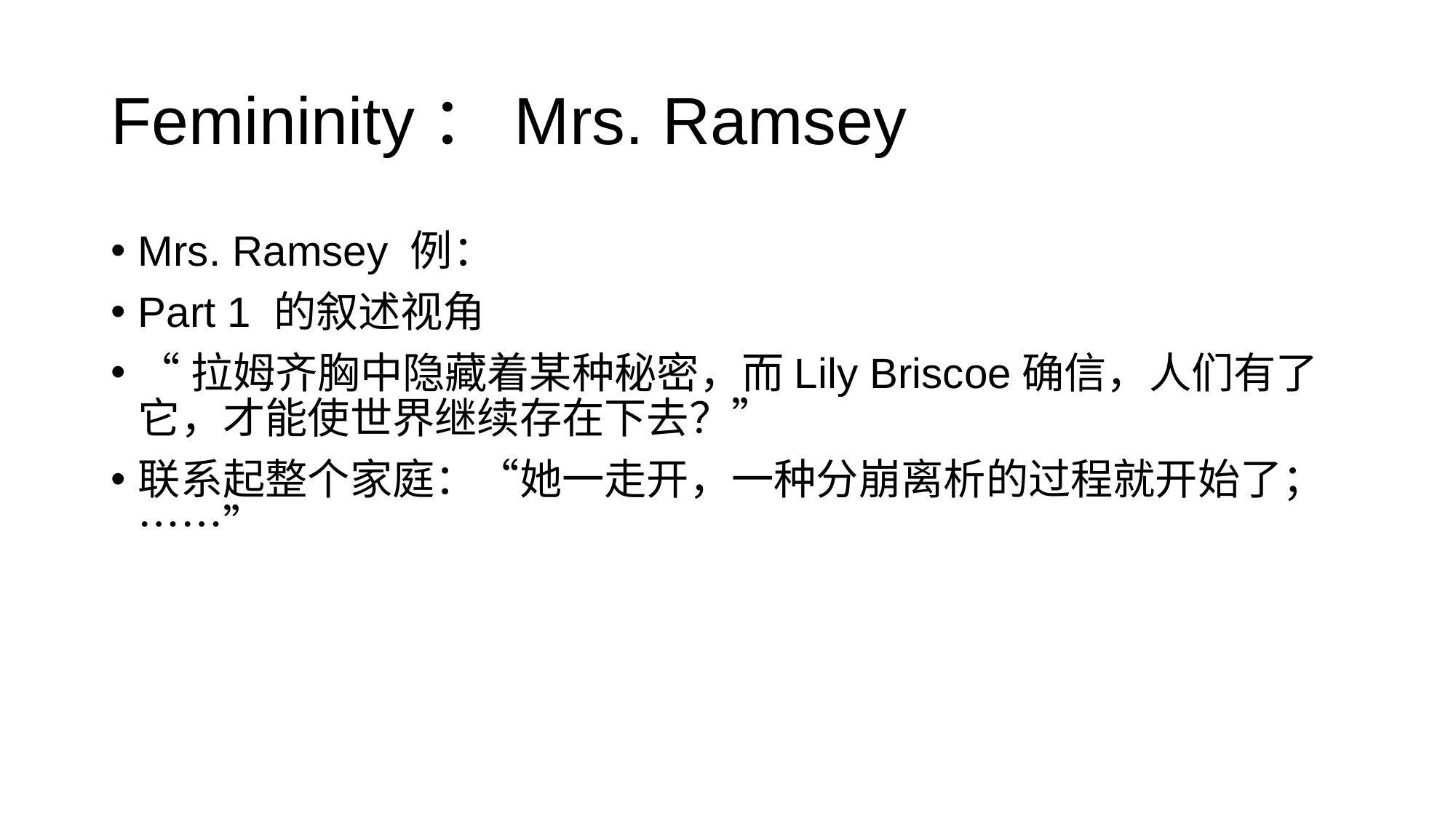

# Femininity：Mrs. Ramsey
Mrs. Ramsey 例：
Part 1 的叙述视角
“拉姆齐胸中隐藏着某种秘密，而Lily Briscoe确信，人们有了它，才能使世界继续存在下去？”
联系起整个家庭：“她一走开，一种分崩离析的过程就开始了；……”